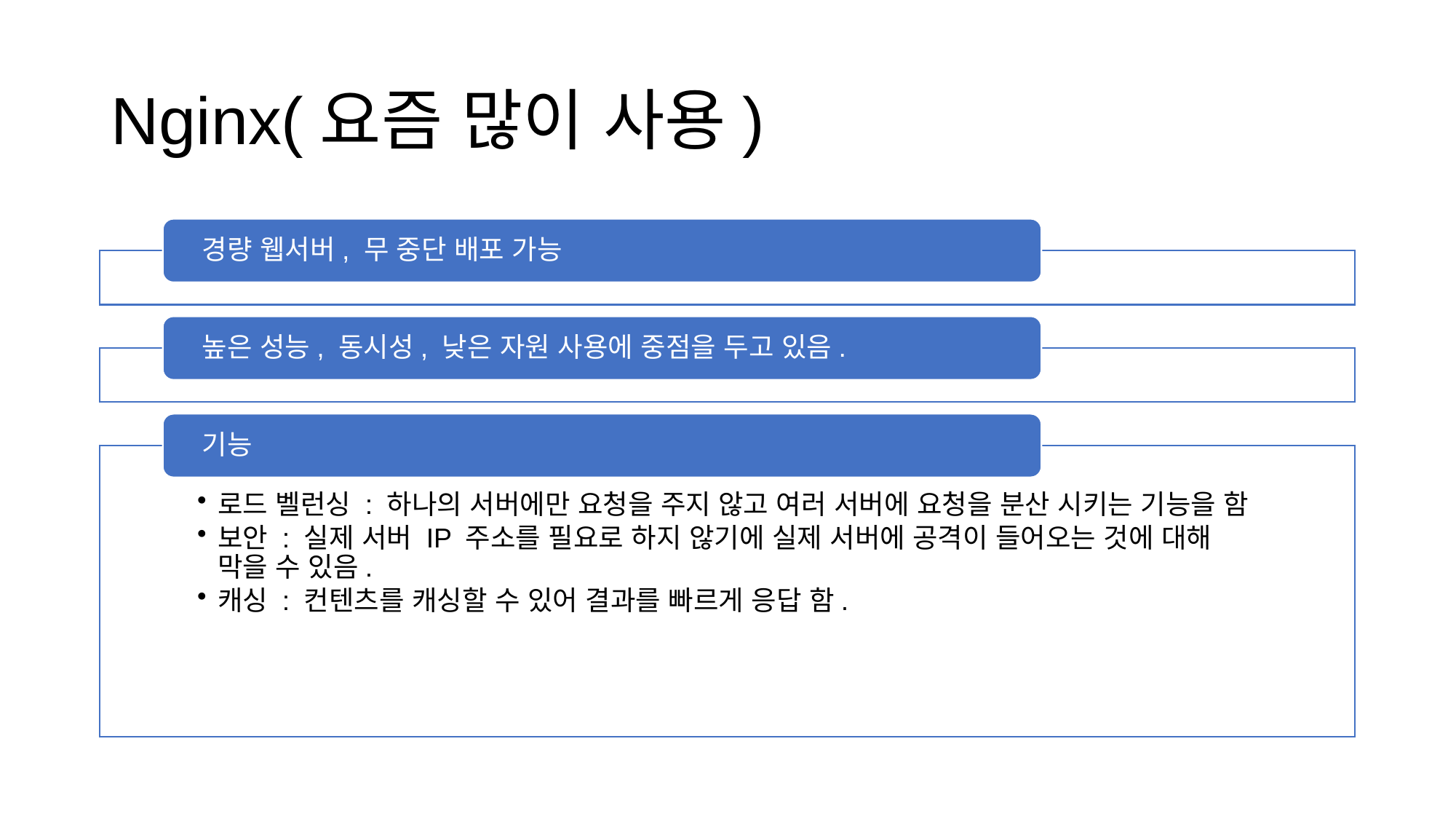

# Nginx(요즘 많이 사용)
경량 웹서버, 무 중단 배포 가능
높은 성능, 동시성, 낮은 자원 사용에 중점을 두고 있음.
로드 벨런싱 : 하나의 서버에만 요청을 주지 않고 여러 서버에 요청을 분산 시키는 기능을 함
보안 : 실제 서버 IP 주소를 필요로 하지 않기에 실제 서버에 공격이 들어오는 것에 대해 막을 수 있음.
캐싱 : 컨텐츠를 캐싱할 수 있어 결과를 빠르게 응답 함.
기능